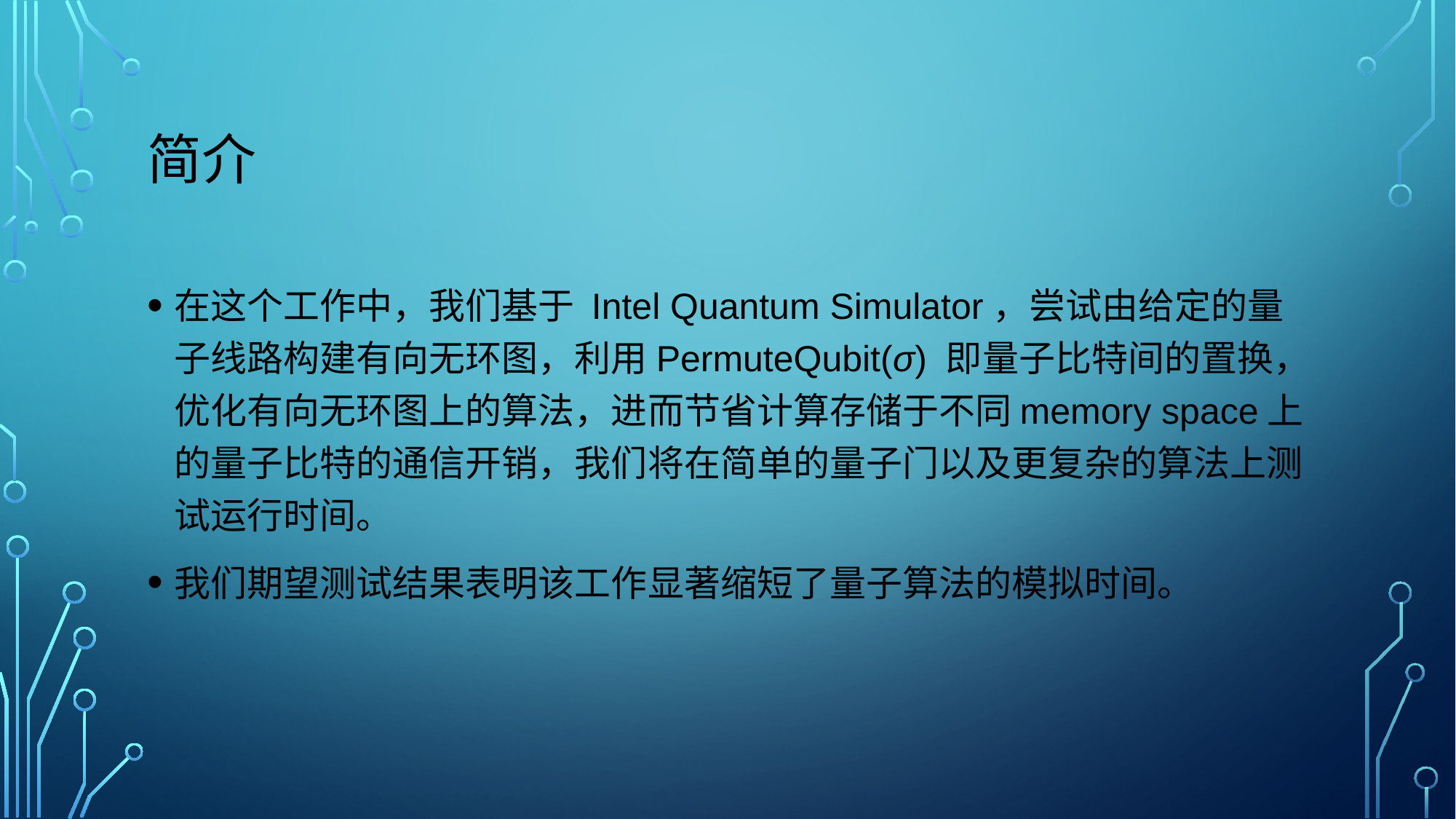

# 简介
在这个工作中，我们基于 Intel Quantum Simulator，尝试由给定的量子线路构建有向无环图，利用PermuteQubit(σ) 即量子比特间的置换，优化有向无环图上的算法，进而节省计算存储于不同memory space上的量子比特的通信开销，我们将在简单的量子门以及更复杂的算法上测试运行时间。
我们期望测试结果表明该工作显著缩短了量子算法的模拟时间。